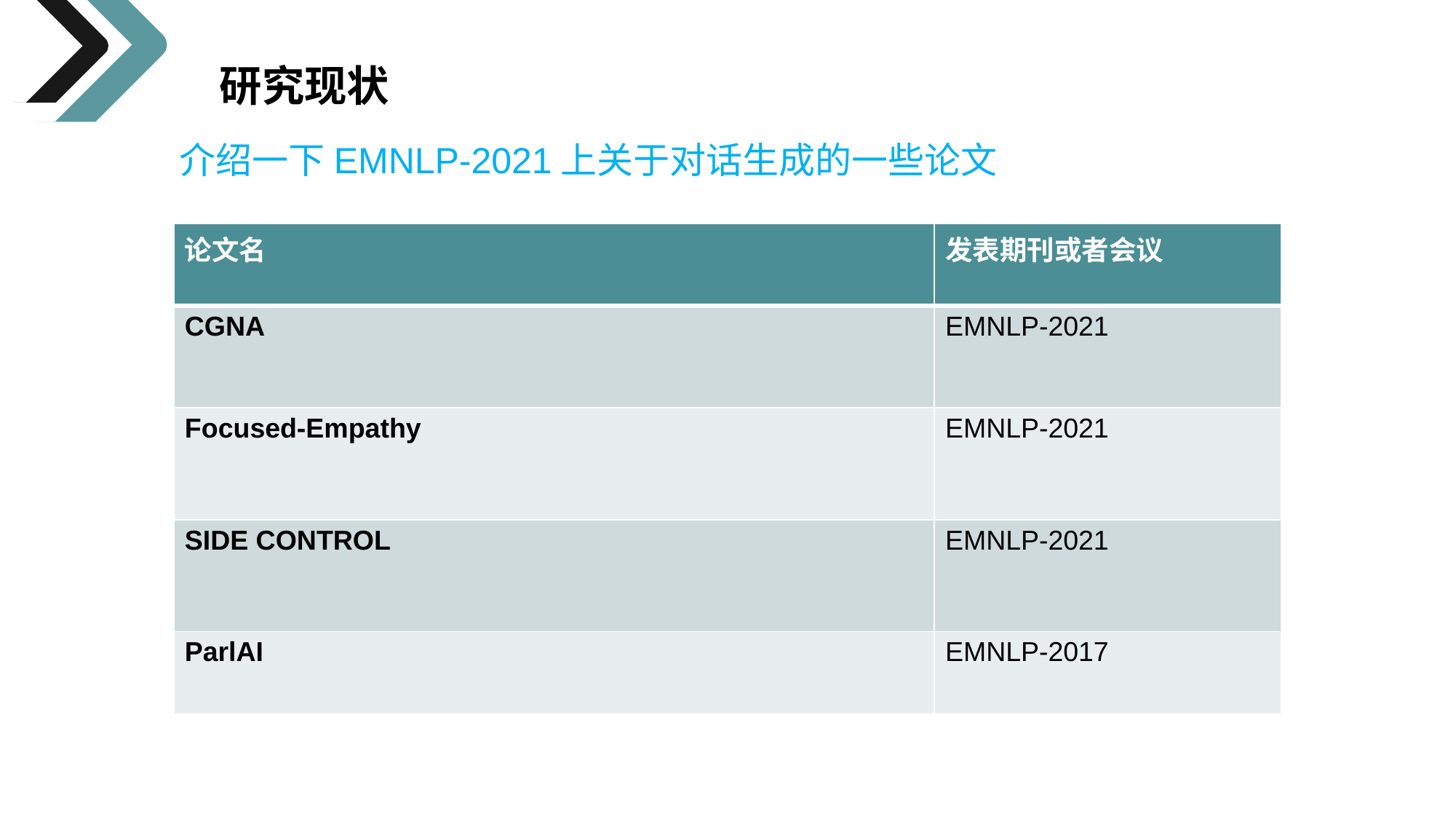

研究现状
介绍一下EMNLP-2021上关于对话生成的一些论文
| 论文名 | 发表期刊或者会议 |
| --- | --- |
| CGNA | EMNLP-2021 |
| Focused-Empathy | EMNLP-2021 |
| SIDE CONTROL | EMNLP-2021 |
| ParlAI | EMNLP-2017 |